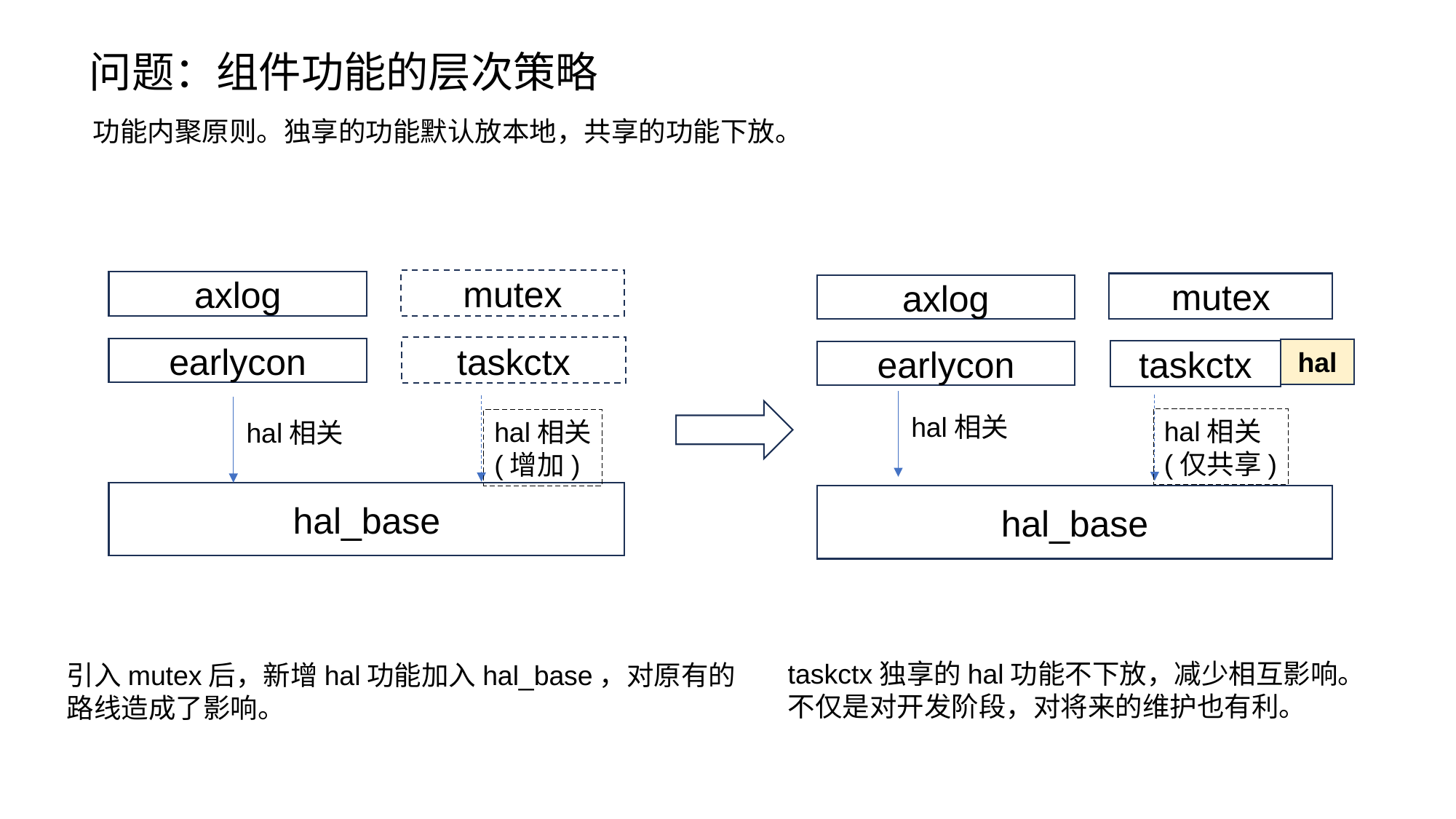

问题：组件功能的层次策略
功能内聚原则。独享的功能默认放本地，共享的功能下放。
mutex
axlog
mutex
axlog
taskctx
earlycon
hal
taskctx
earlycon

hal相关
hal相关
(仅共享)
hal相关
(增加)
hal相关
hal_base
hal_base
taskctx独享的hal功能不下放，减少相互影响。
不仅是对开发阶段，对将来的维护也有利。
引入mutex后，新增hal功能加入hal_base，对原有的
路线造成了影响。